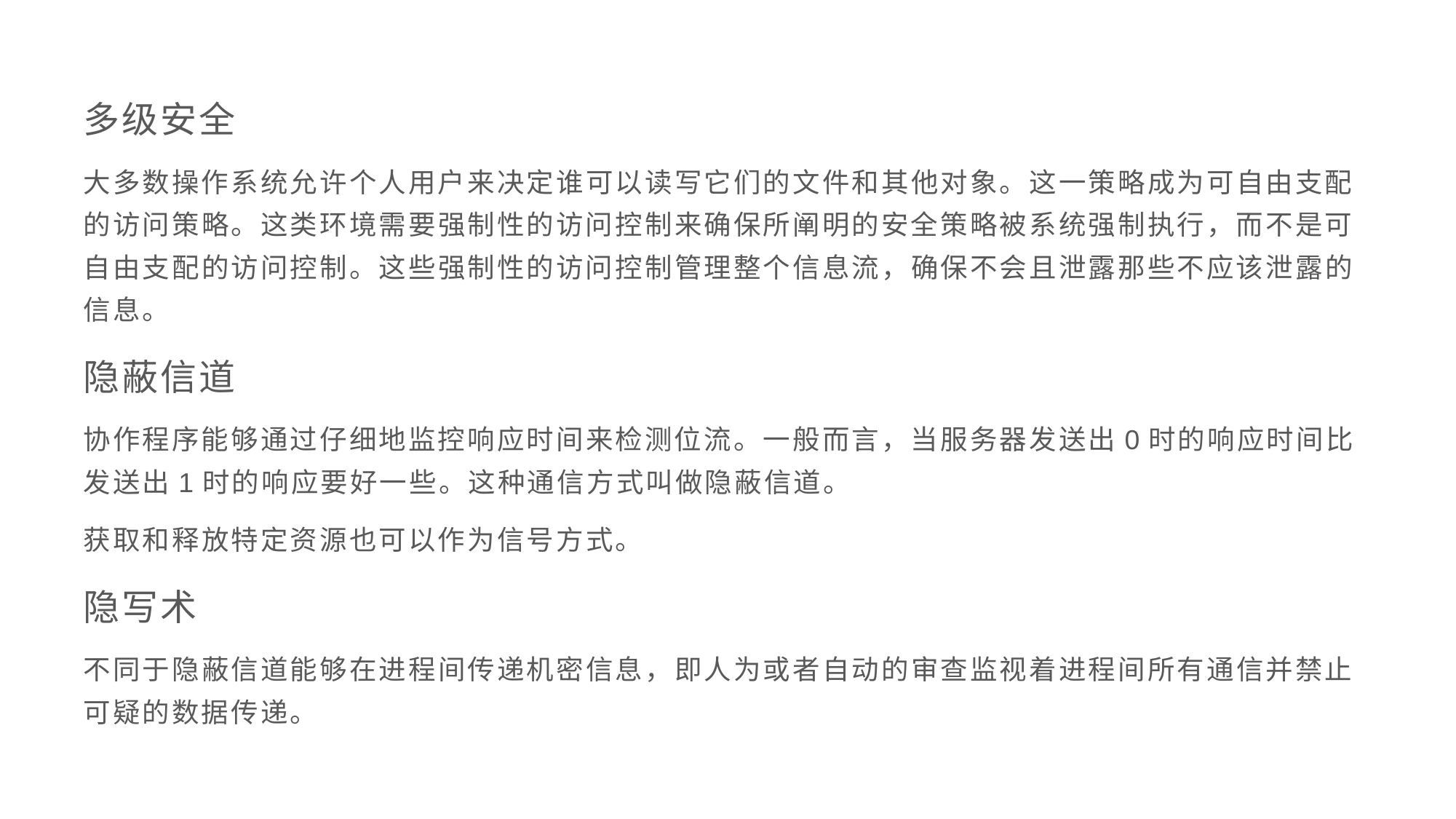

多级安全
大多数操作系统允许个人用户来决定谁可以读写它们的文件和其他对象。这一策略成为可自由支配的访问策略。这类环境需要强制性的访问控制来确保所阐明的安全策略被系统强制执行，而不是可自由支配的访问控制。这些强制性的访问控制管理整个信息流，确保不会且泄露那些不应该泄露的信息。
隐蔽信道
协作程序能够通过仔细地监控响应时间来检测位流。一般而言，当服务器发送出0时的响应时间比发送出1时的响应要好一些。这种通信方式叫做隐蔽信道。
获取和释放特定资源也可以作为信号方式。
隐写术
不同于隐蔽信道能够在进程间传递机密信息，即人为或者自动的审查监视着进程间所有通信并禁止可疑的数据传递。